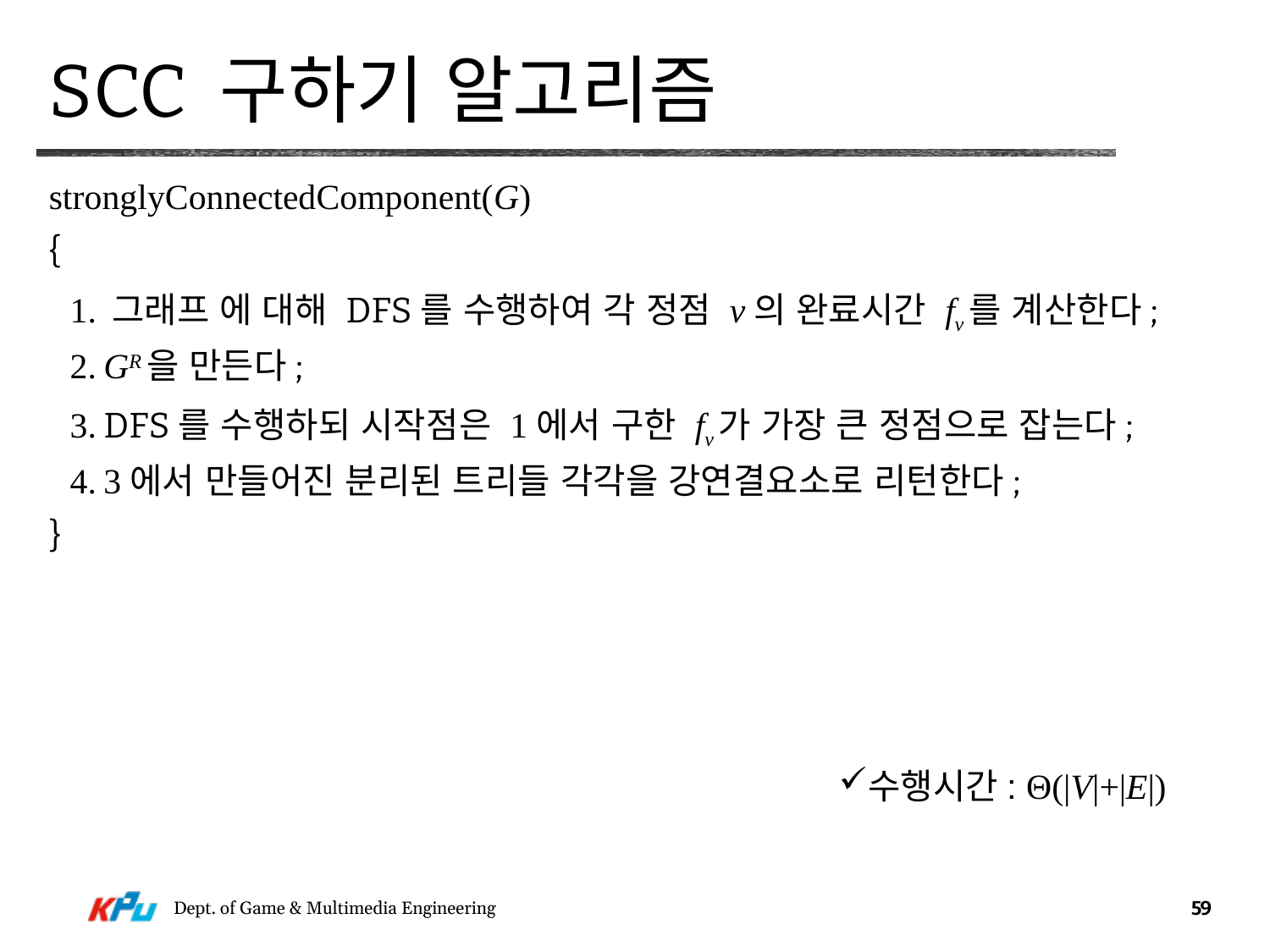

# SCC 구하기 알고리즘
stronglyConnectedComponent(G)
{
   1. 그래프 에 대해 DFS를 수행하여 각 정점 v의 완료시간 fv를 계산한다;
   2. GR을 만든다;
   3. DFS를 수행하되 시작점은 1에서 구한 fv가 가장 큰 정점으로 잡는다;
   4. 3에서 만들어진 분리된 트리들 각각을 강연결요소로 리턴한다;
}
수행시간: Θ(|V|+|E|)
Dept. of Game & Multimedia Engineering
59